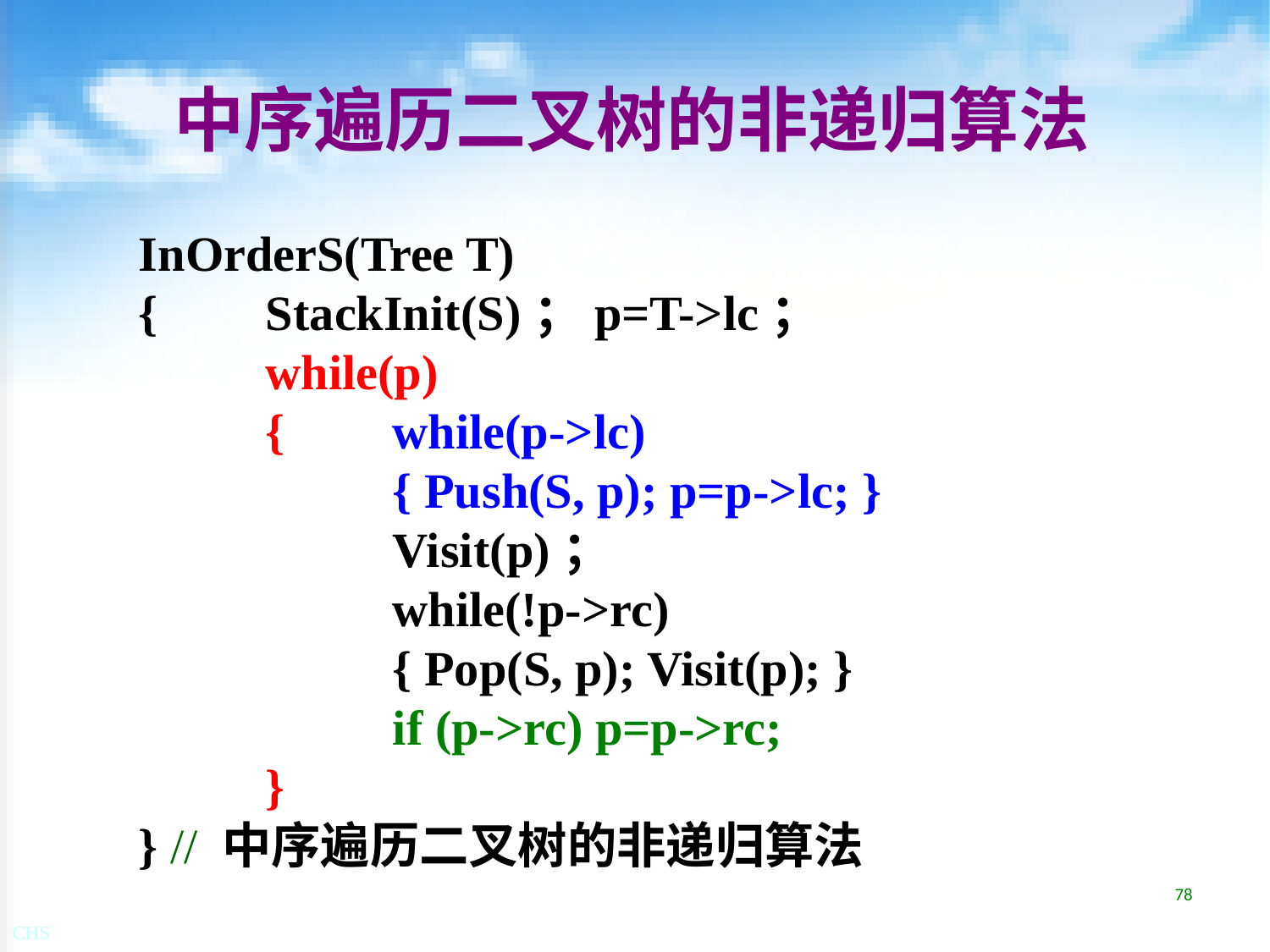

# 中序遍历二叉树的非递归算法
InOrderS(Tree T)
{	StackInit(S)；p=T->lc；
	while(p)
	{	while(p->lc)
		{ Push(S, p); p=p->lc; }
		Visit(p)；
		while(!p->rc)
		{ Pop(S, p); Visit(p); }
		if (p->rc) p=p->rc;
	}
} // 中序遍历二叉树的非递归算法
78